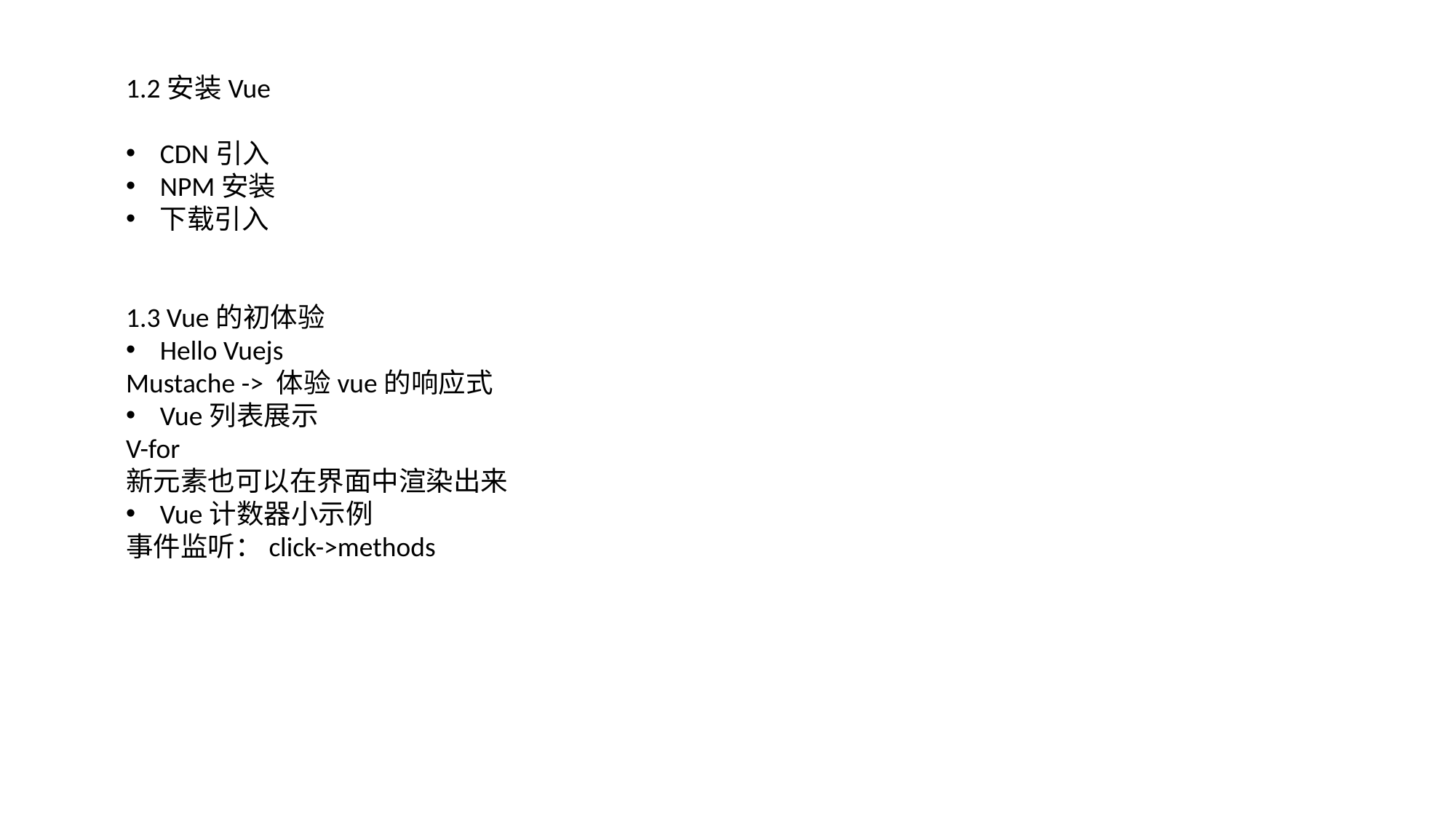

1.2安装Vue

CDN引入
NPM安装
下载引入

1.3 Vue的初体验
Hello Vuejs
Mustache -> 体验vue的响应式
Vue列表展示
V-for
新元素也可以在界面中渲染出来
Vue计数器小示例
事件监听：click->methods